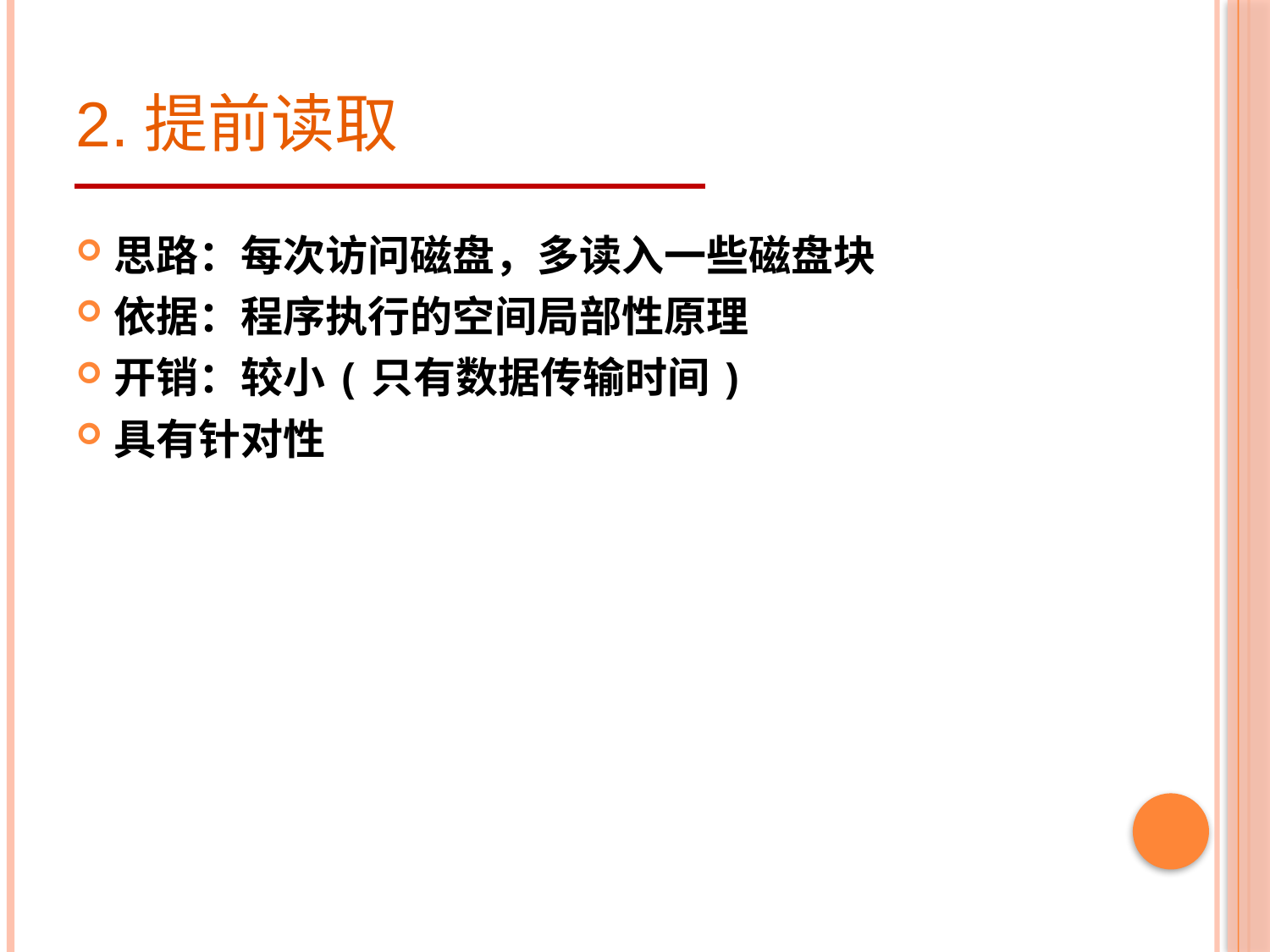

# 2.提前读取
思路：每次访问磁盘，多读入一些磁盘块
依据：程序执行的空间局部性原理
开销：较小(只有数据传输时间)
具有针对性